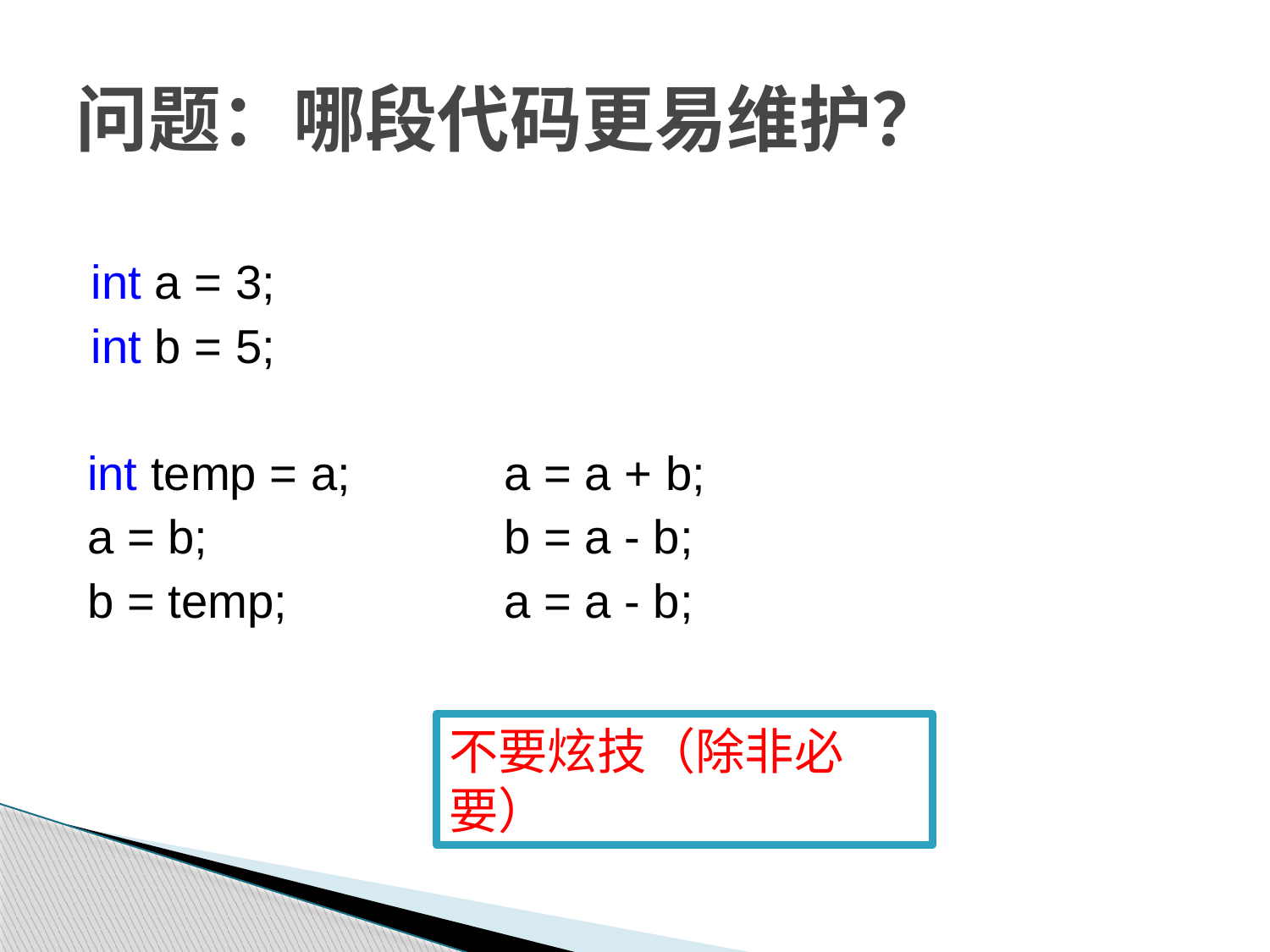

# 问题：哪段代码更易维护？
int a = 3;
int b = 5;
int temp = a;
a = b;
b = temp;
a = a + b;
b = a - b;
a = a - b;
不要炫技（除非必要）